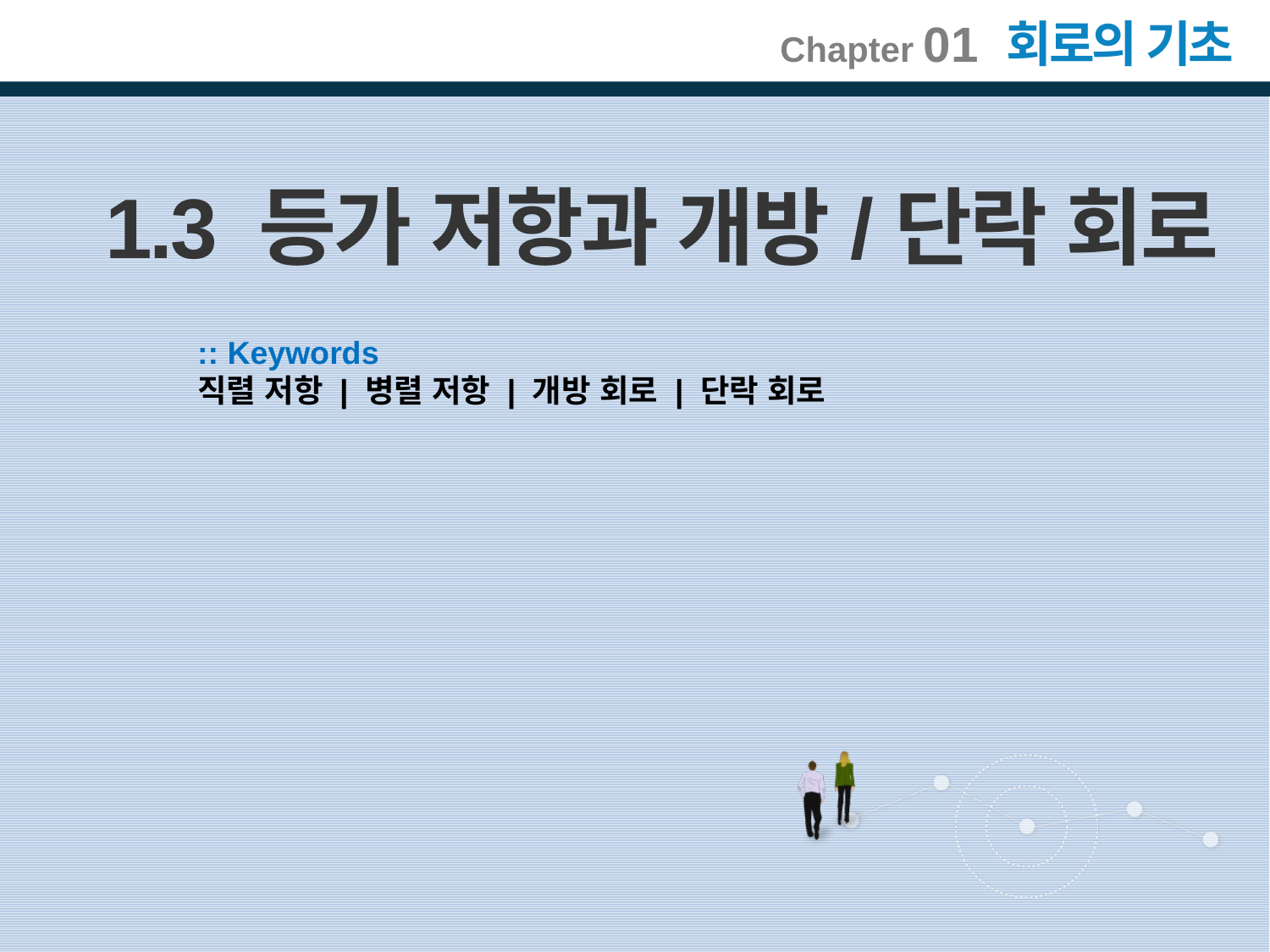

1.3 등가 저항과 개방/단락 회로
:: Keywords
직렬 저항 | 병렬 저항 | 개방 회로 | 단락 회로